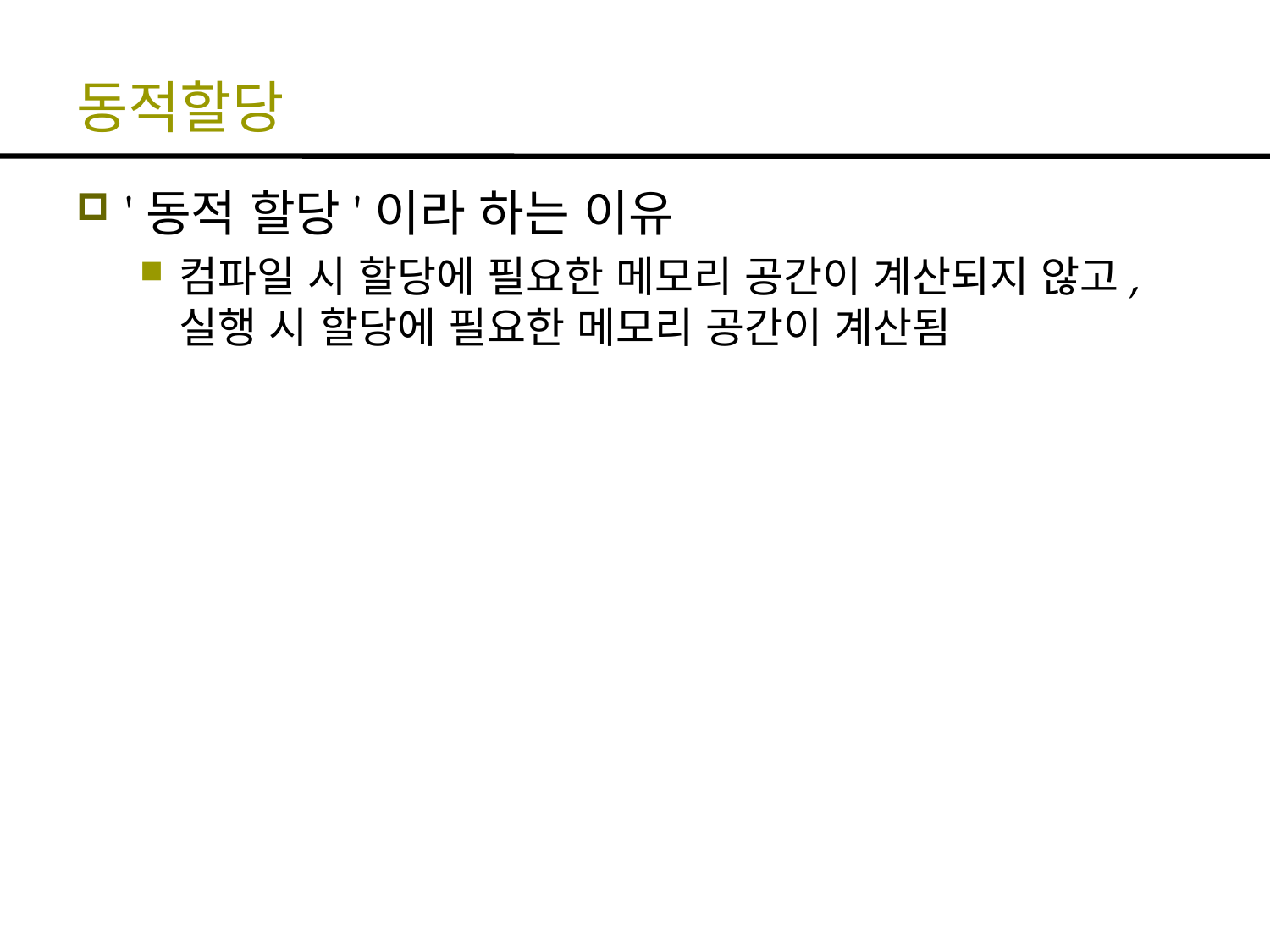

# 동적할당
'동적 할당'이라 하는 이유
컴파일 시 할당에 필요한 메모리 공간이 계산되지 않고, 실행 시 할당에 필요한 메모리 공간이 계산됨